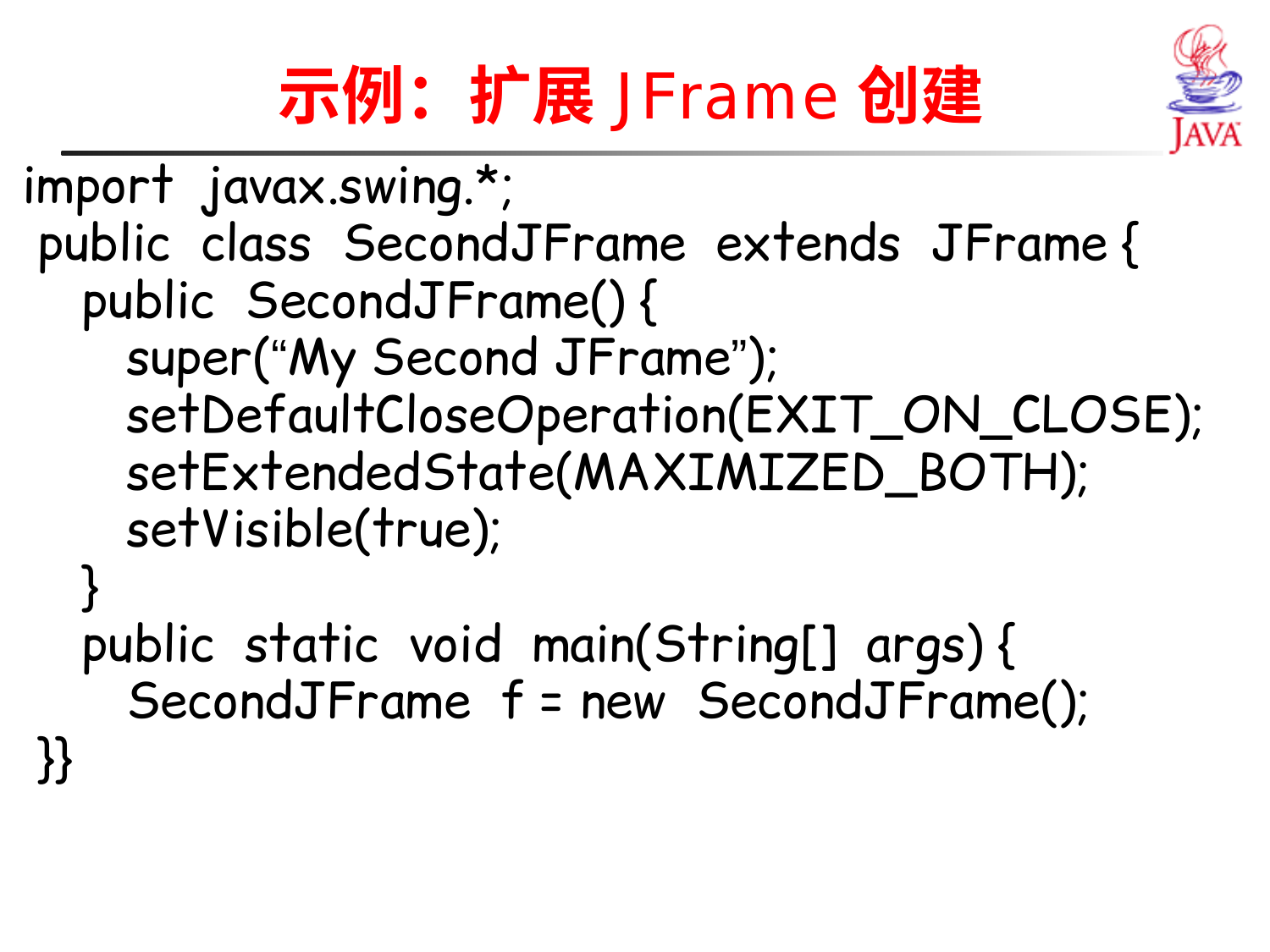

示例：扩展JFrame创建

import  javax.swing.*;
 public  class  SecondJFrame  extends  JFrame {
    public  SecondJFrame() {
       super(“My Second JFrame”);
       setDefaultCloseOperation(EXIT_ON_CLOSE);
       setExtendedState(MAXIMIZED_BOTH);
       setVisible(true);
    }
    public  static  void  main(String[]  args) {
       SecondJFrame  f = new  SecondJFrame();
 }}